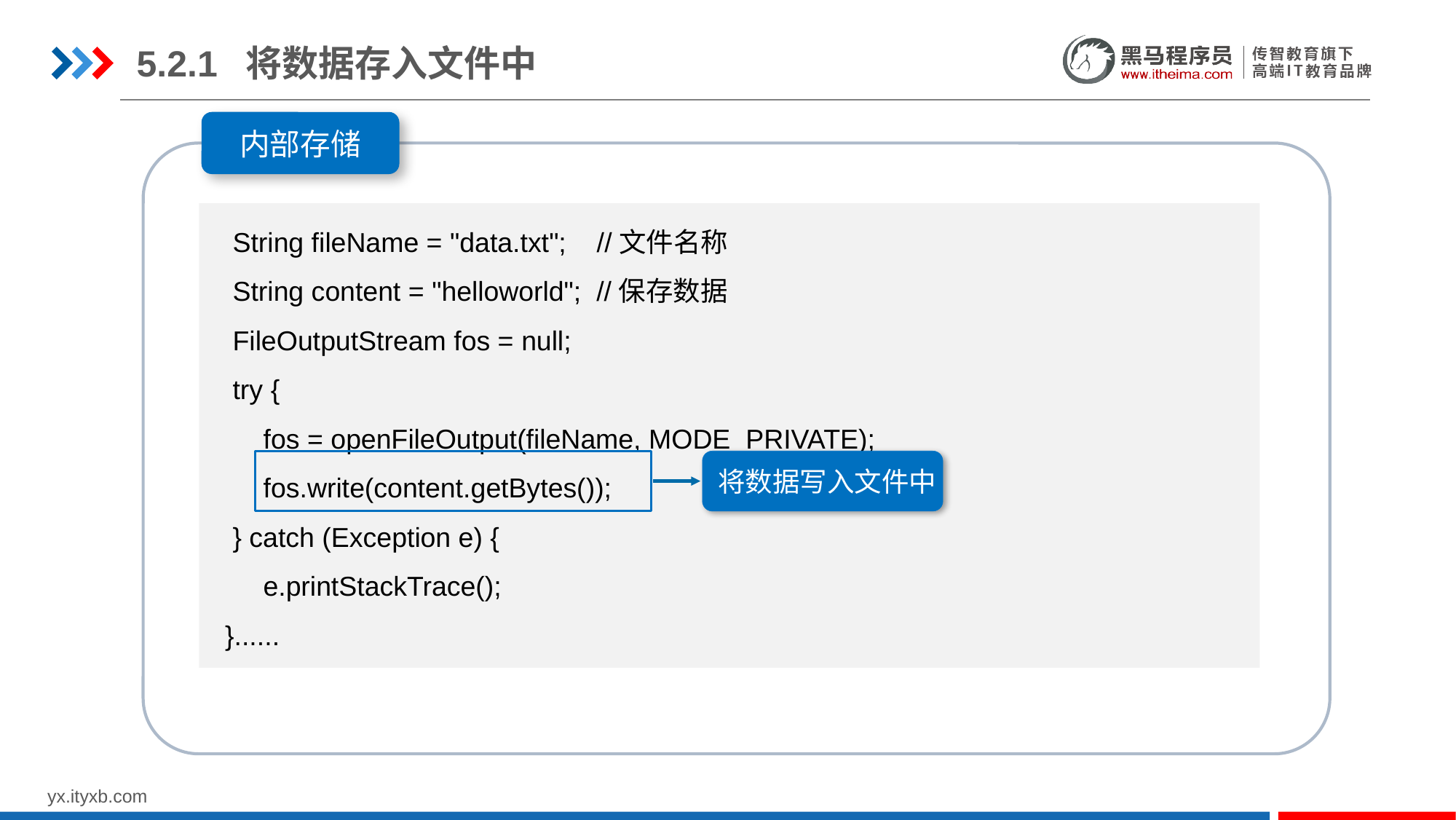

5.2.1	将数据存入文件中
内部存储

   String fileName = "data.txt";    //文件名称
   String content = "helloworld";  //保存数据
   FileOutputStream fos = null;
   try {
       fos = openFileOutput(fileName, MODE_PRIVATE);
       fos.write(content.getBytes());
   } catch (Exception e) {
       e.printStackTrace();
  }......

 将数据写入文件中